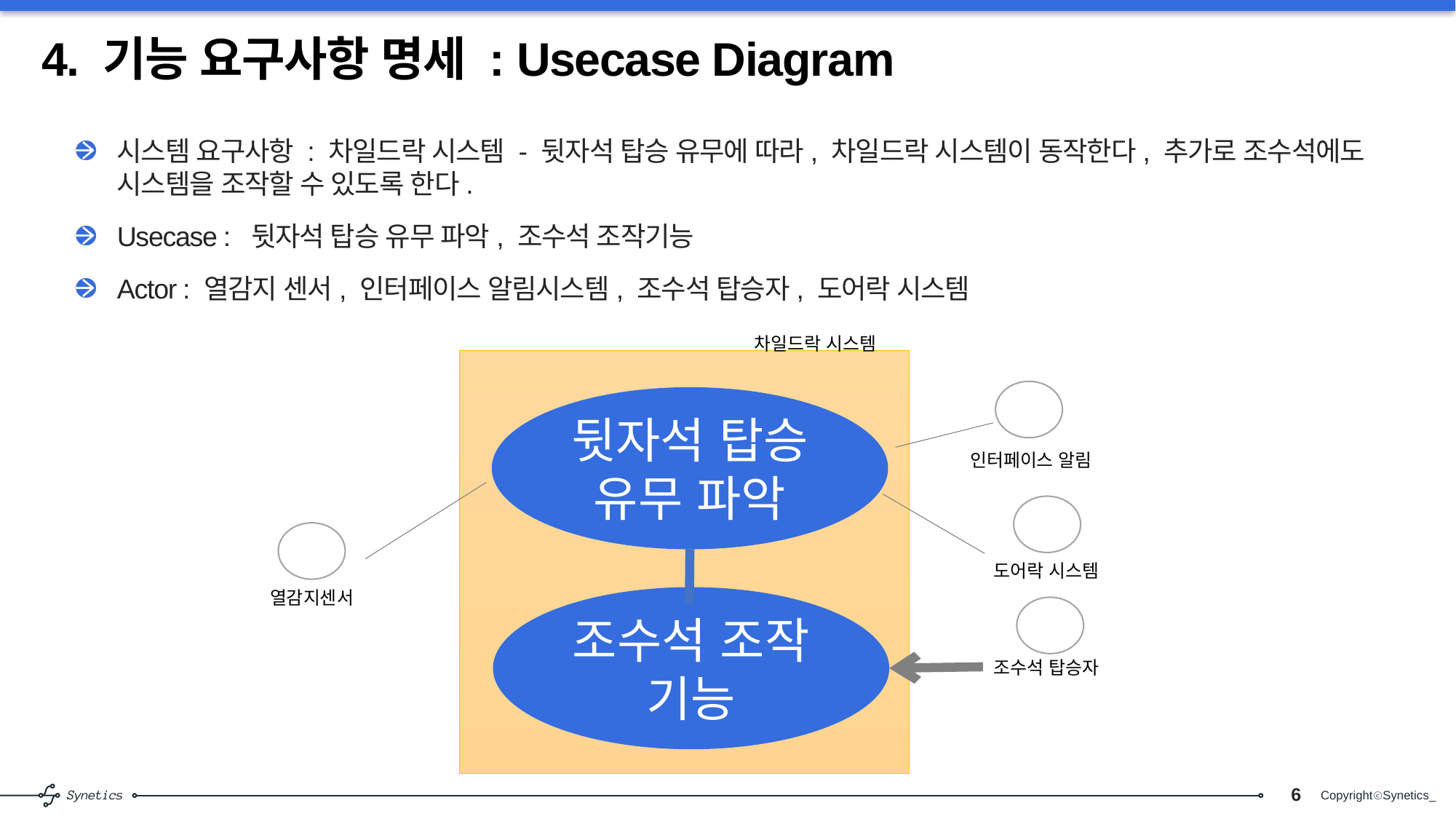

# 4. 기능 요구사항 명세 : Usecase Diagram
시스템 요구사항 : 차일드락 시스템 - 뒷자석 탑승 유무에 따라, 차일드락 시스템이 동작한다, 추가로 조수석에도 시스템을 조작할 수 있도록 한다.
Usecase :  뒷자석 탑승 유무 파악, 조수석 조작기능
Actor : 열감지 센서, 인터페이스 알림시스템, 조수석 탑승자, 도어락 시스템

차일드락 시스템

뒷자석 탑승 유무 파악
인터페이스 알림

도어락 시스템
열감지센서
조수석 조작 기능

조수석 탑승자